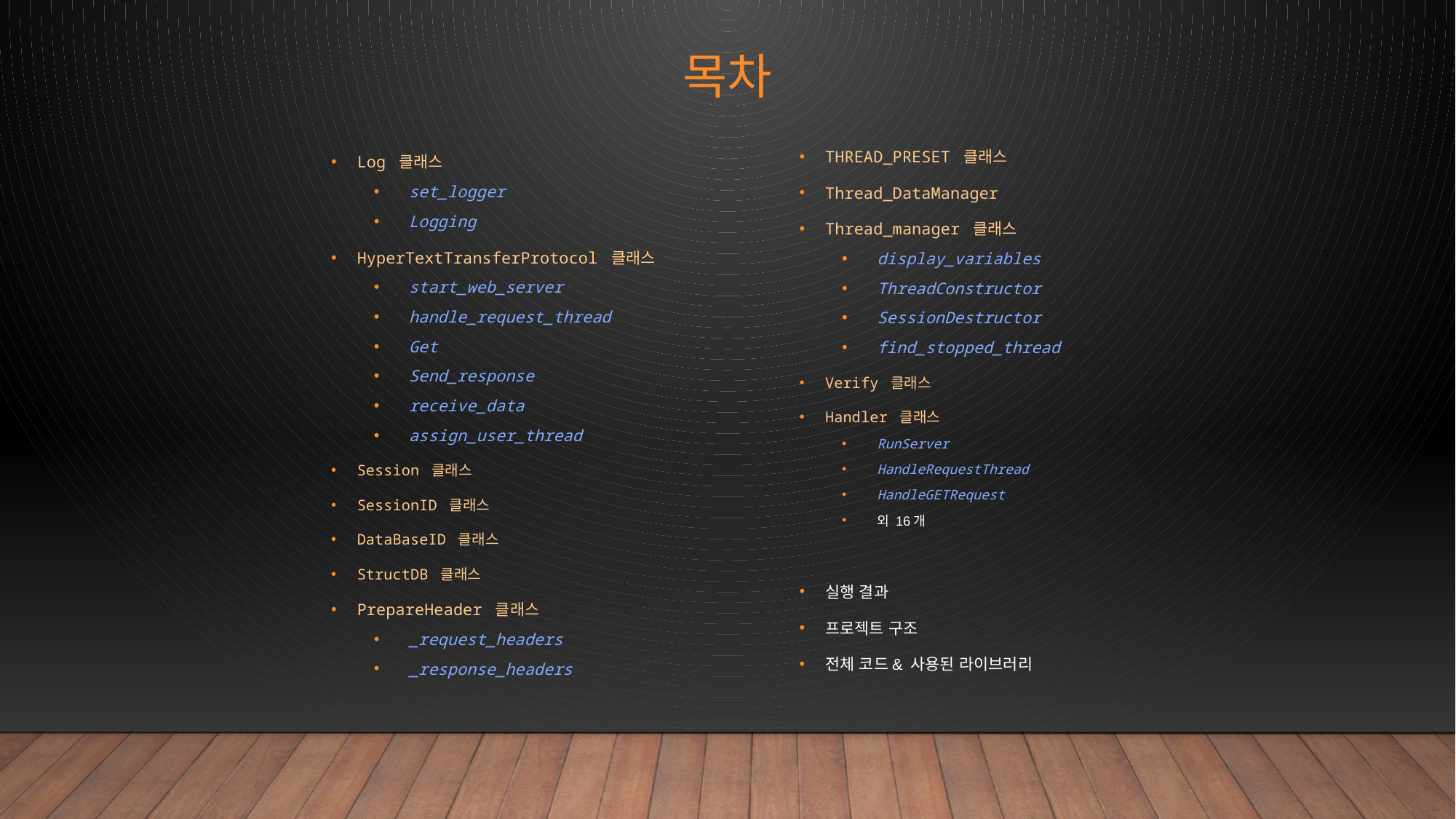

# 목차
THREAD_PRESET 클래스
Thread_DataManager
Thread_manager 클래스
display_variables
ThreadConstructor
SessionDestructor
find_stopped_thread
Verify 클래스
Handler 클래스
RunServer
HandleRequestThread
HandleGETRequest
외 16개

실행 결과
프로젝트 구조
전체 코드& 사용된 라이브러리

Log 클래스
set_logger
Logging
HyperTextTransferProtocol 클래스
start_web_server
handle_request_thread
Get
Send_response
receive_data
assign_user_thread
Session 클래스
SessionID 클래스
DataBaseID 클래스
StructDB 클래스
PrepareHeader 클래스
_request_headers
_response_headers